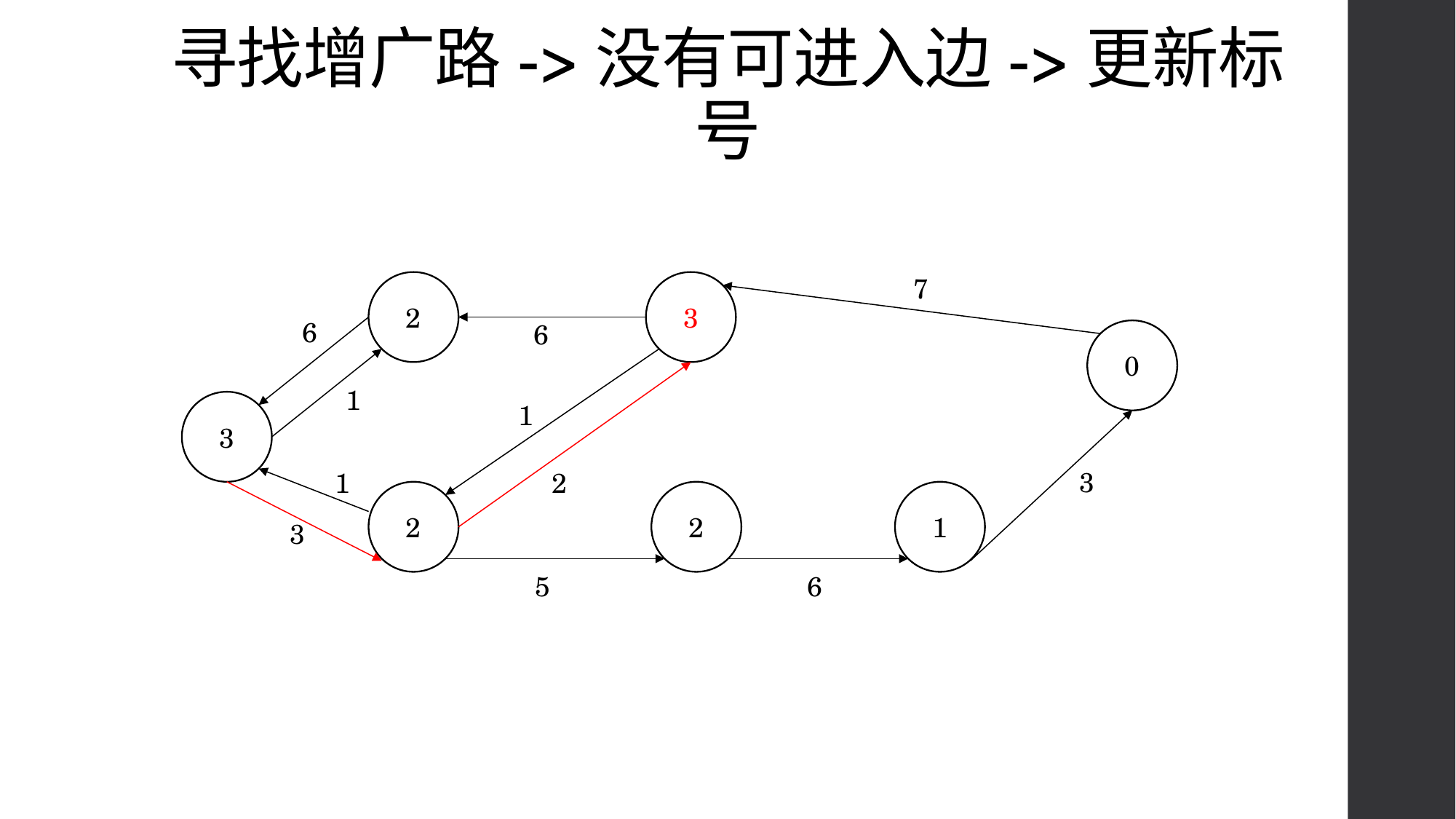

# 寻找增广路->没有可进入边->更新标号

7
3
2
6
6
0
1
3
1
3
1
2
2
2
1
3
5
6